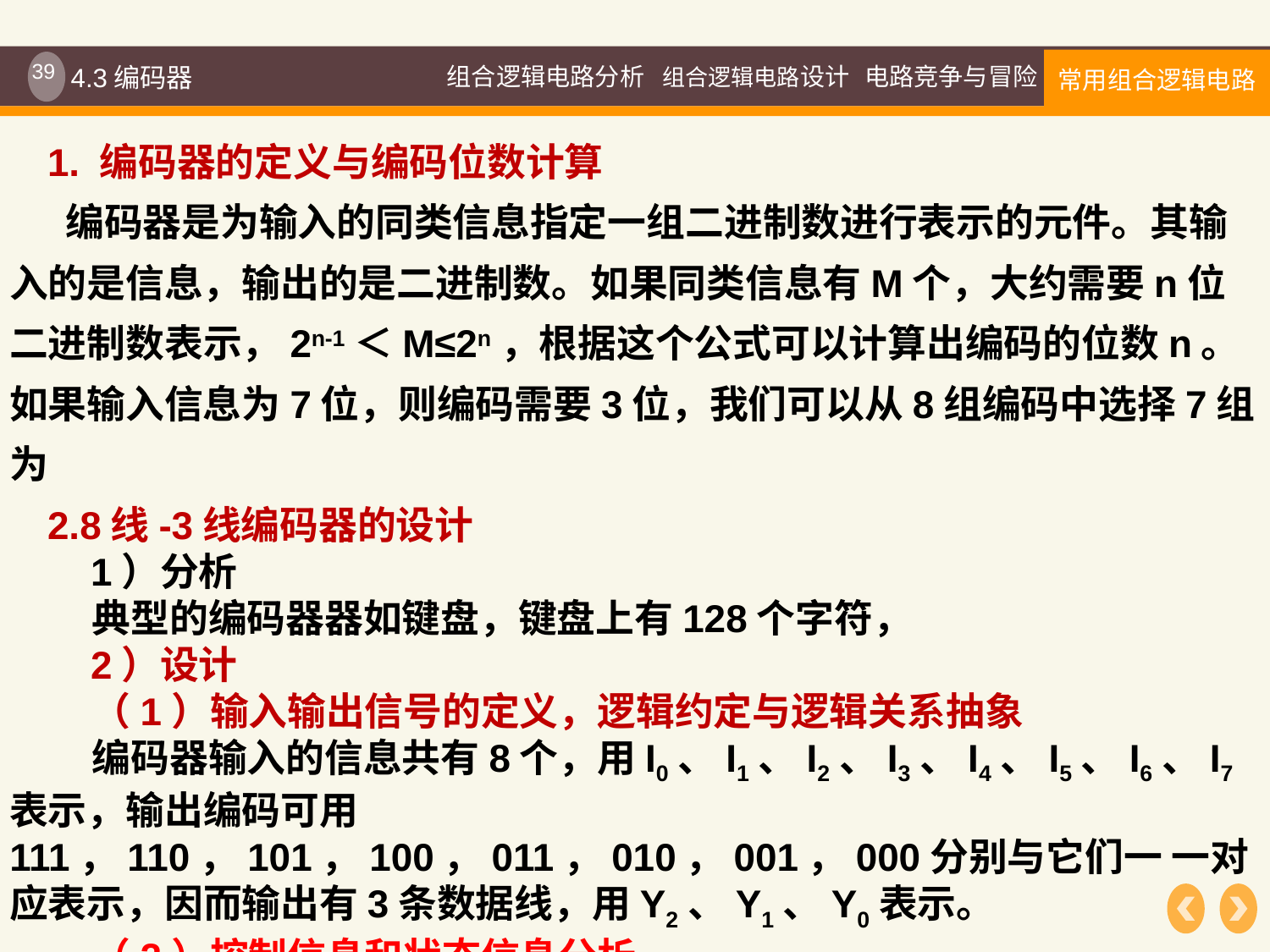

4.3编码器
1. 编码器的定义与编码位数计算
 编码器是为输入的同类信息指定一组二进制数进行表示的元件。其输入的是信息，输出的是二进制数。如果同类信息有M个，大约需要n位二进制数表示，2n-1＜M≤2n，根据这个公式可以计算出编码的位数n。如果输入信息为7位，则编码需要3位，我们可以从8组编码中选择7组为
2.8线-3线编码器的设计
    1）分析
    典型的编码器器如键盘，键盘上有128个字符，
    2）设计
    （1）输入输出信号的定义，逻辑约定与逻辑关系抽象
    编码器输入的信息共有8个，用I0、I1、I2、I3、I4、I5、I6、I7表示，输出编码可用111，110，101，100，011，010，001，000分别与它们一 一对应表示，因而输出有3条数据线，用Y2、Y1、Y0表示。
    （2）控制信息和状态信息分析
 ①使能信号
     增加编码状态信号EI，低电平有效。